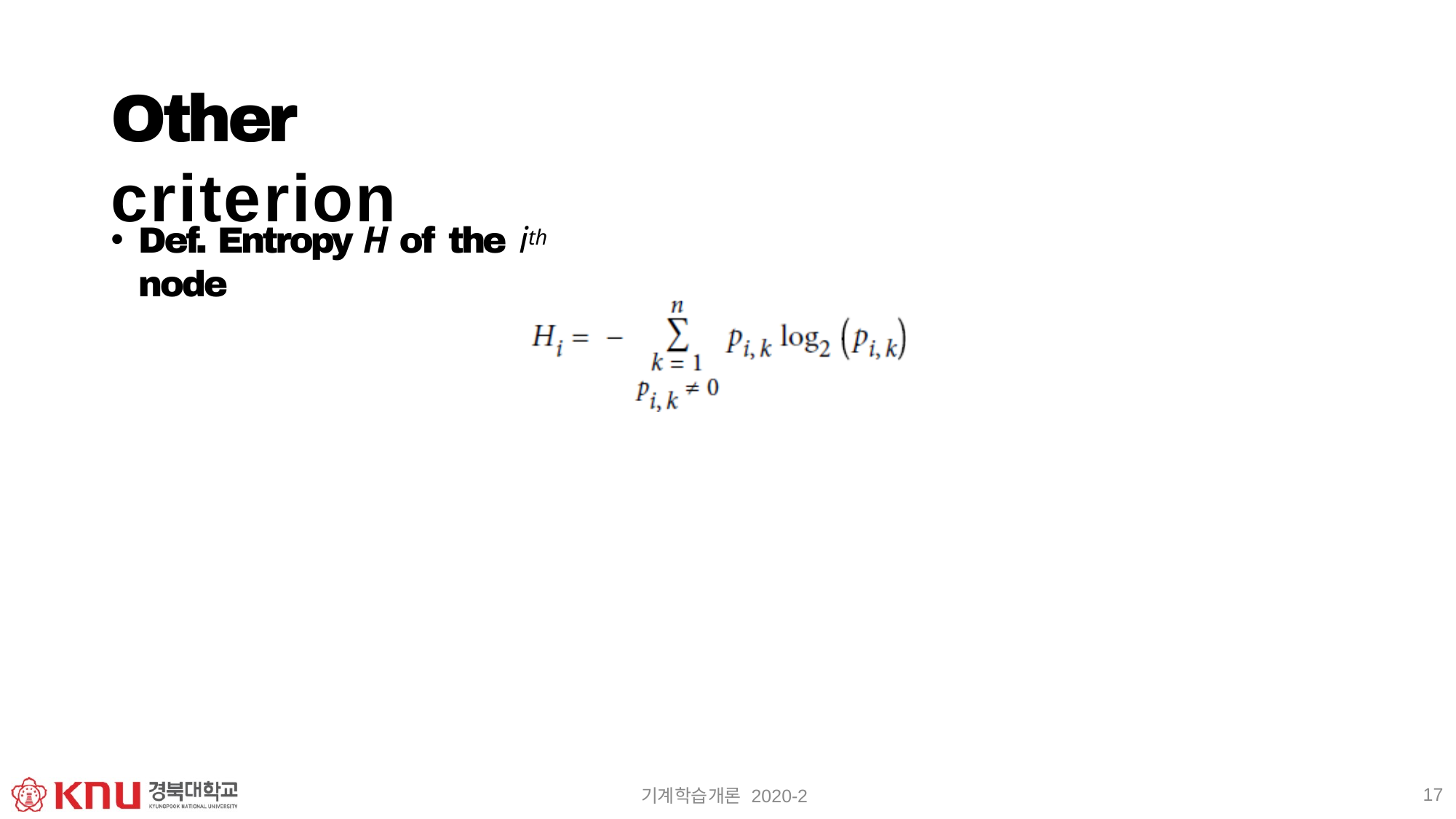

# Other criterion
Def. Entropy H of the ith	node

17
기계학습개론 2020-2